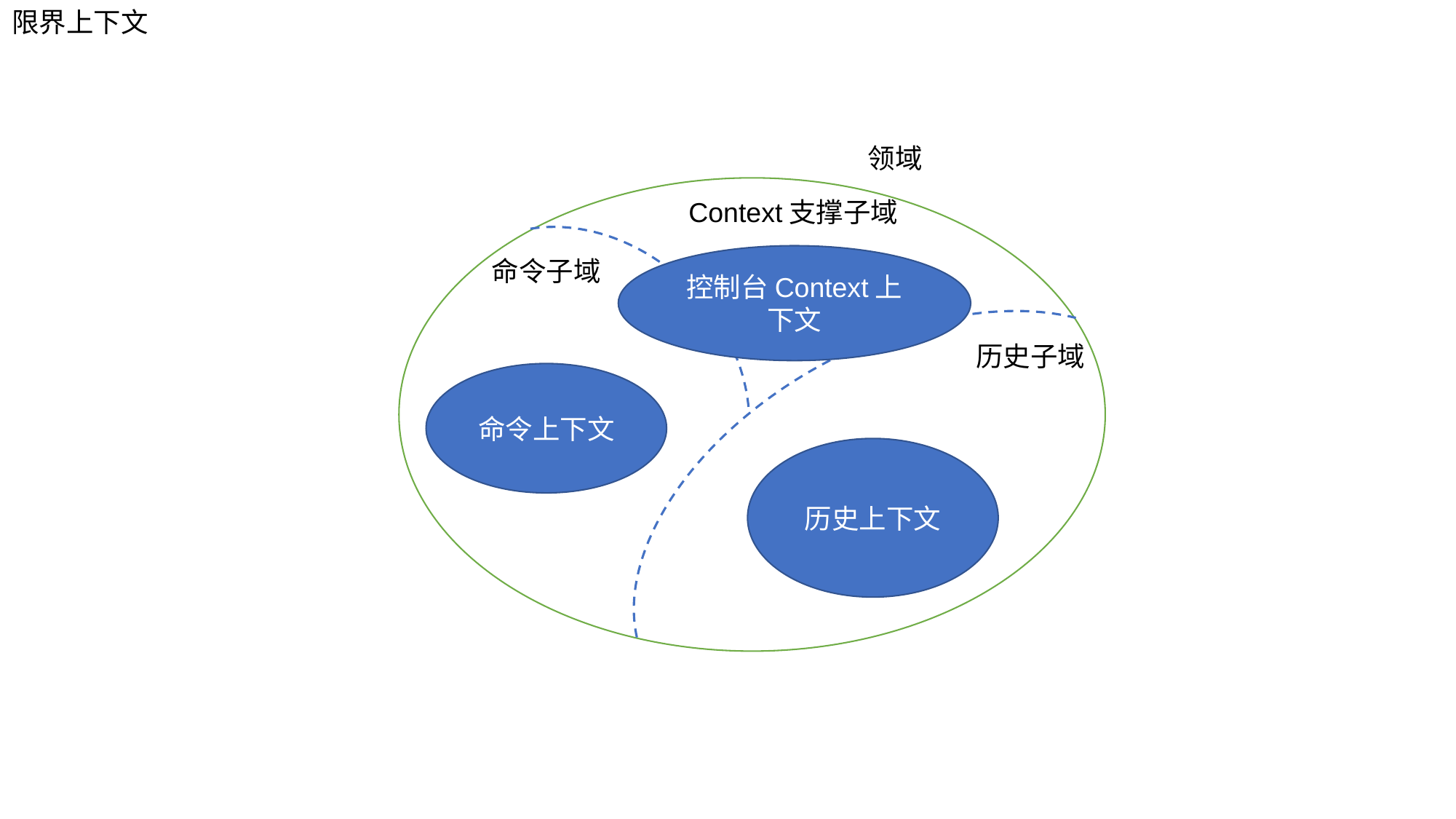

限界上下文
领域

Context支撑子域

控制台Context上下文
命令子域
历史子域

命令上下文
历史上下文